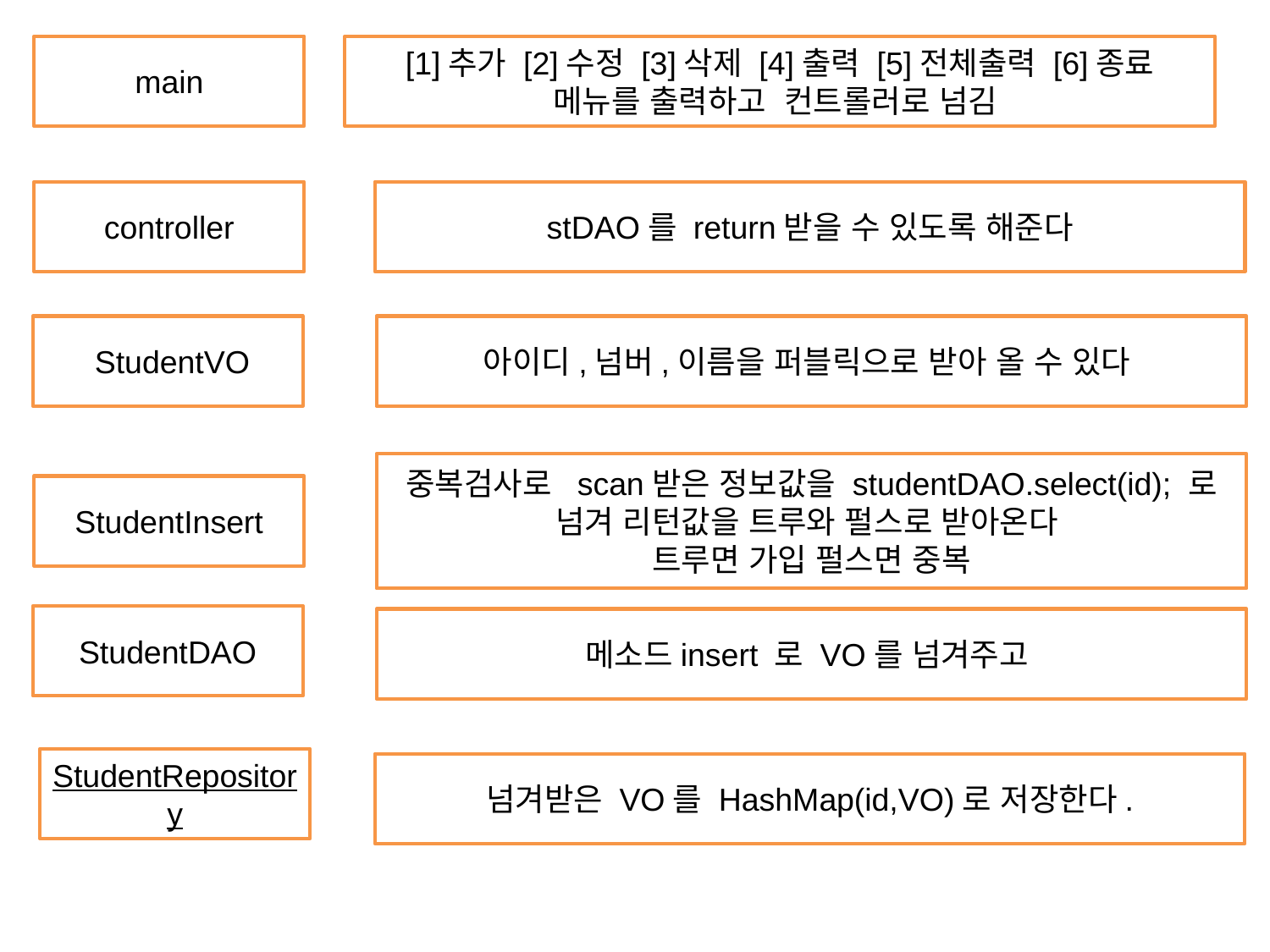

main
[1]추가 [2]수정 [3]삭제 [4]출력 [5]전체출력 [6]종료
메뉴를 출력하고  컨트롤러로 넘김
stDAO를 return받을 수 있도록 해준다
controller
 StudentVO
아이디,넘버,이름을 퍼블릭으로 받아 올 수 있다
중복검사로  scan받은 정보값을 studentDAO.select(id); 로 넘겨 리턴값을 트루와 펄스로 받아온다
트루면 가입 펄스면 중복
StudentInsert
StudentDAO
메소드insert 로 VO를 넘겨주고
StudentRepository
넘겨받은 VO를 HashMap(id,VO)로 저장한다.